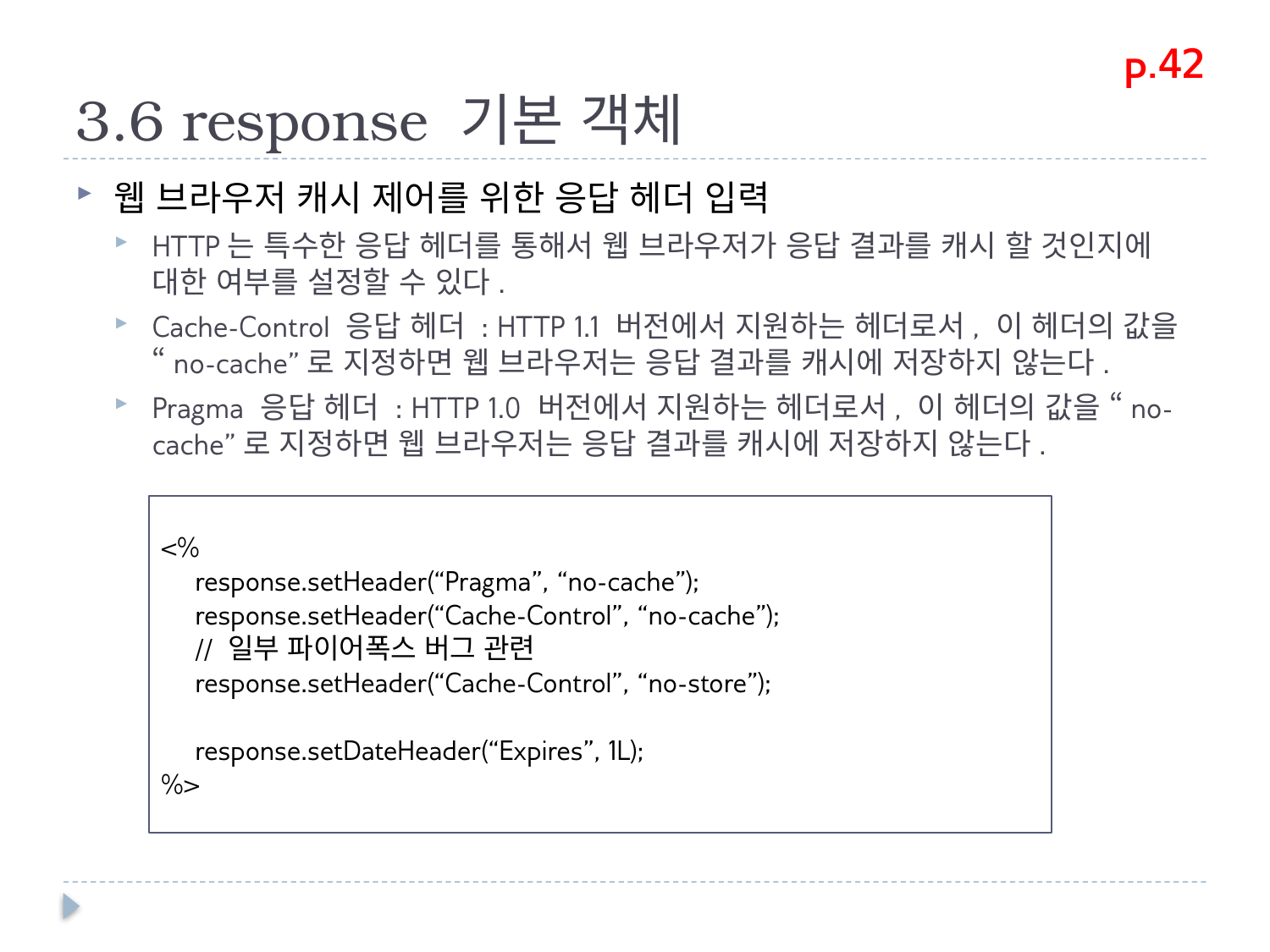

# 3.6 response 기본 객체
p.42
웹 브라우저 캐시 제어를 위한 응답 헤더 입력
HTTP는 특수한 응답 헤더를 통해서 웹 브라우저가 응답 결과를 캐시 할 것인지에 대한 여부를 설정할 수 있다.
Cache-Control 응답 헤더 : HTTP 1.1 버전에서 지원하는 헤더로서, 이 헤더의 값을 “no-cache”로 지정하면 웹 브라우저는 응답 결과를 캐시에 저장하지 않는다.
Pragma 응답 헤더 : HTTP 1.0 버전에서 지원하는 헤더로서, 이 헤더의 값을 “no-cache”로 지정하면 웹 브라우저는 응답 결과를 캐시에 저장하지 않는다.

<%
    response.setHeader(“Pragma”, “no-cache”);
    response.setHeader(“Cache-Control”, “no-cache”);
    // 일부 파이어폭스 버그 관련
    response.setHeader(“Cache-Control”, “no-store”);

    response.setDateHeader(“Expires”, 1L);
%>